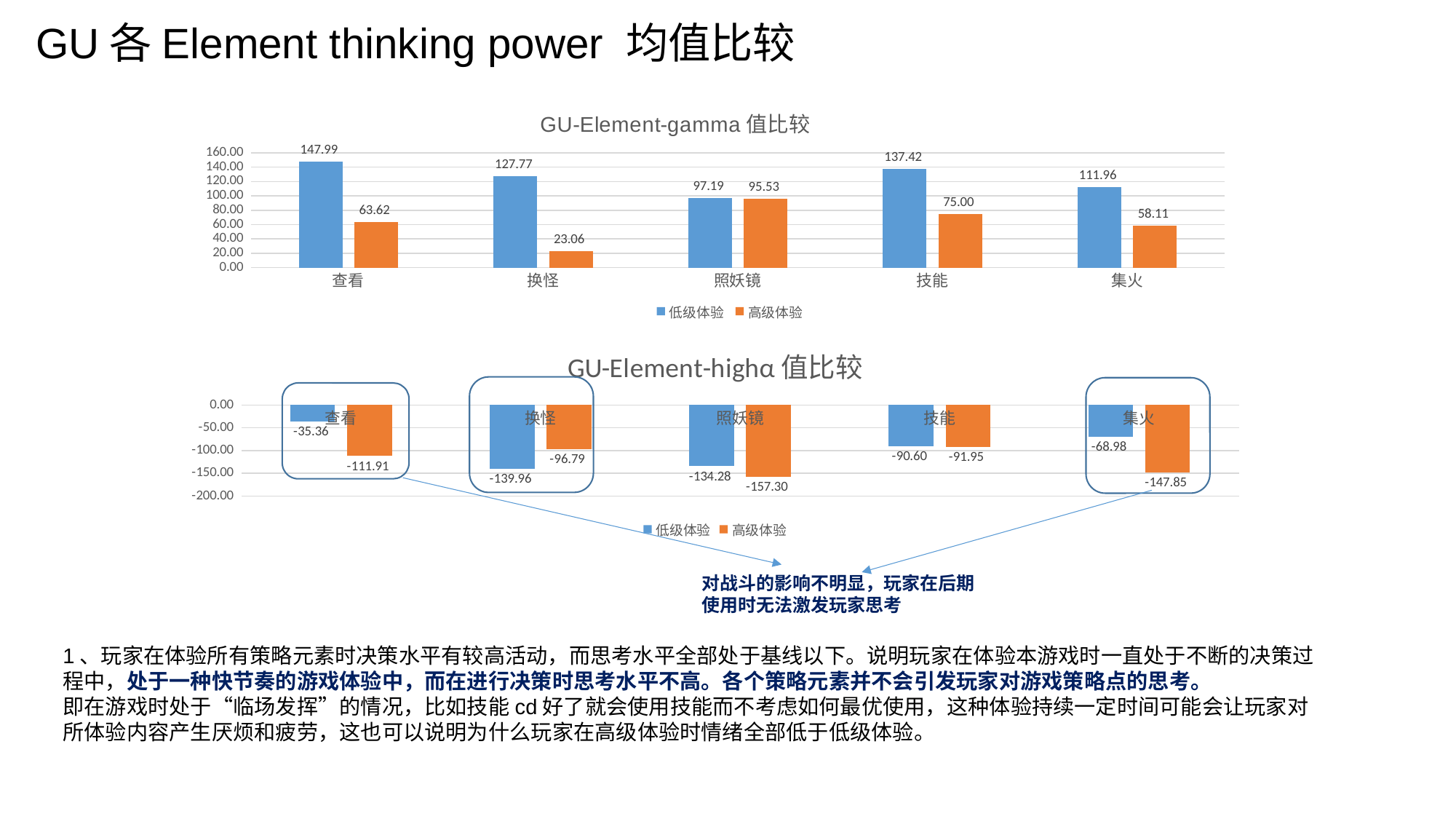

# GU各Element thinking power 均值比较

### Chart: GU-Element-gamma值比较

| Category | 低级体验 | 高级体验 |
|---|---|---|
| 查看 | 147.99208797569307 | 63.61511328593166 |
| 换怪 | 127.76802402700886 | 23.05599461123745 |
| 照妖镜 | 97.18918239009645 | 95.53160047238606 |
| 技能 | 137.4204560955224 | 75.00000734516367 |
| 集火 | 111.95927861681557 | 58.10505368904406 |

### Chart: GU-Element-highα值比较

| Category | 低级体验 | 高级体验 |
|---|---|---|
| 查看 | -35.35675638851694 | -111.9087080195837 |
| 换怪 | -139.95949494593498 | -96.79375960123632 |
| 照妖镜 | -134.2806897789249 | -157.29537641384607 |
| 技能 | -90.59967430233621 | -91.94621025101647 |
| 集火 | -68.97669057990322 | -147.85055573509266 |
对战斗的影响不明显，玩家在后期使用时无法激发玩家思考
1、玩家在体验所有策略元素时决策水平有较高活动，而思考水平全部处于基线以下。说明玩家在体验本游戏时一直处于不断的决策过程中，处于一种快节奏的游戏体验中，而在进行决策时思考水平不高。各个策略元素并不会引发玩家对游戏策略点的思考。
即在游戏时处于“临场发挥”的情况，比如技能cd好了就会使用技能而不考虑如何最优使用，这种体验持续一定时间可能会让玩家对所体验内容产生厌烦和疲劳，这也可以说明为什么玩家在高级体验时情绪全部低于低级体验。